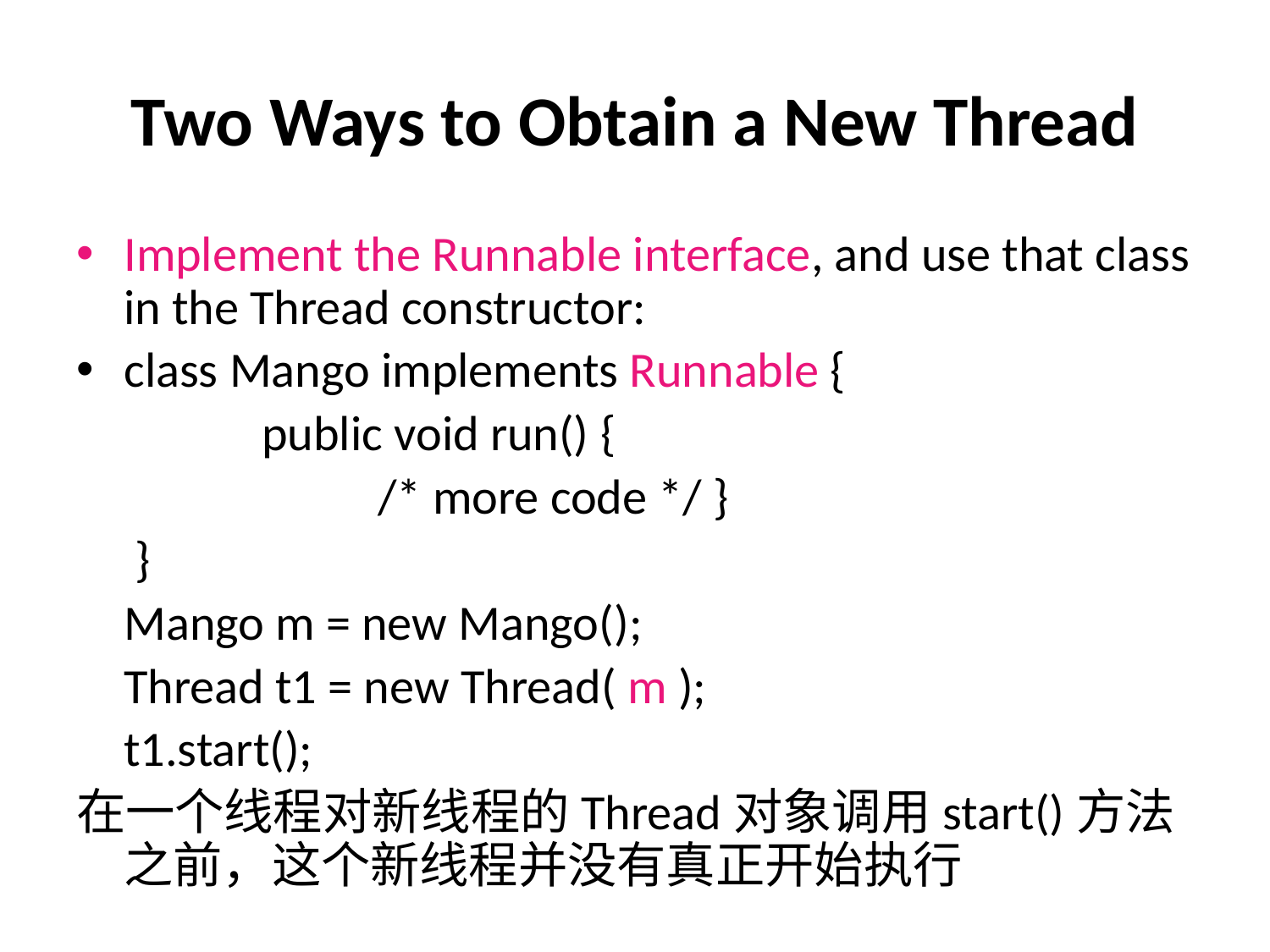

# Two Ways to Obtain a New Thread
Implement the Runnable interface, and use that class in the Thread constructor:
class Mango implements Runnable {
		 public void run() {
			/* more code */ }
	 }
	Mango m = new Mango();
	Thread t1 = new Thread( m );
	t1.start();
在一个线程对新线程的Thread对象调用start()方法之前，这个新线程并没有真正开始执行